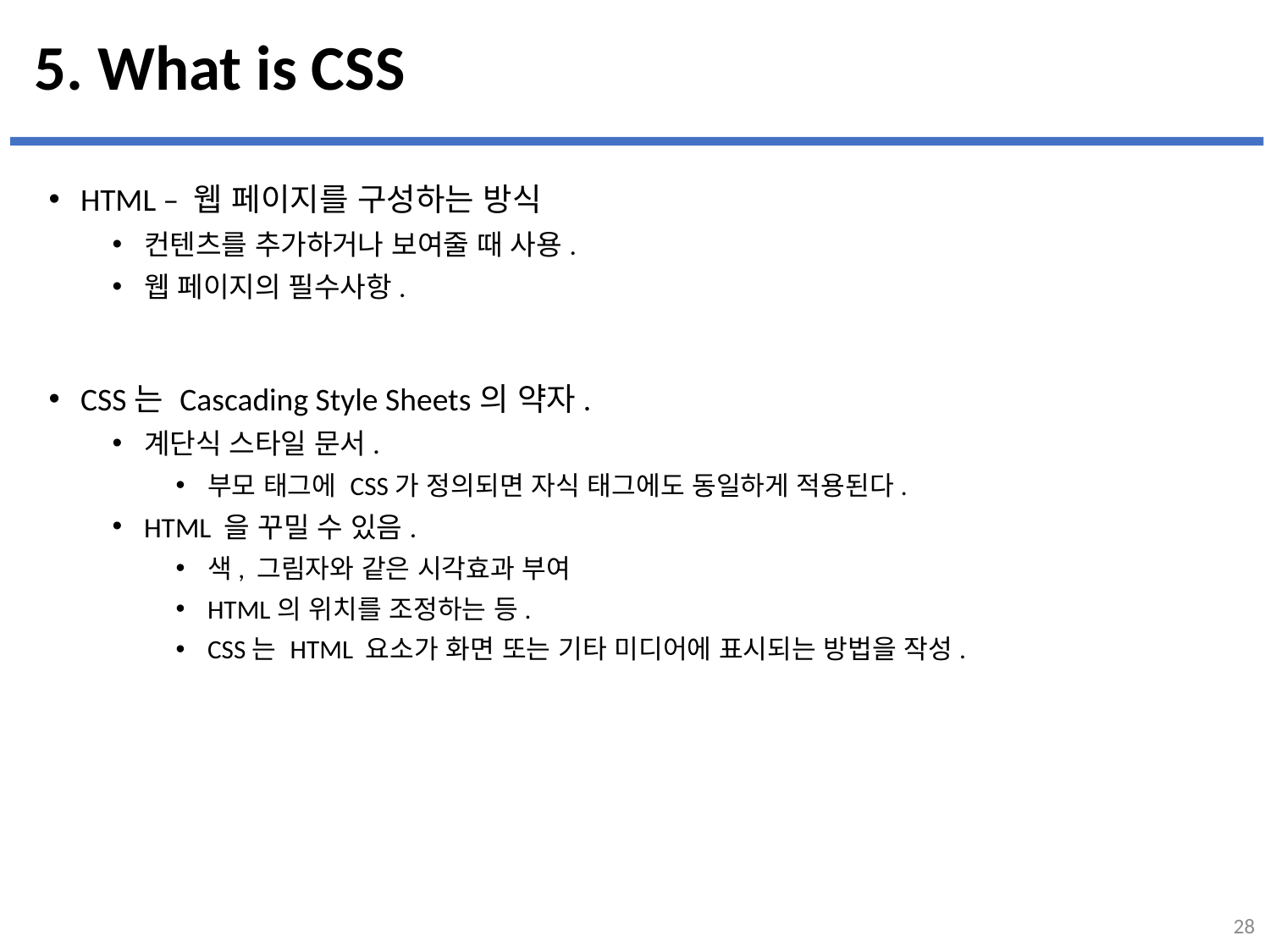

# 5. What is CSS
HTML – 웹 페이지를 구성하는 방식
컨텐츠를 추가하거나 보여줄 때 사용.
웹 페이지의 필수사항.

CSS는 Cascading Style Sheets의 약자.
계단식 스타일 문서.
부모 태그에 CSS가 정의되면 자식 태그에도 동일하게 적용된다.
HTML 을 꾸밀 수 있음.
색, 그림자와 같은 시각효과 부여
HTML의 위치를 조정하는 등.
CSS는 HTML 요소가 화면 또는 기타 미디어에 표시되는 방법을 작성.
28